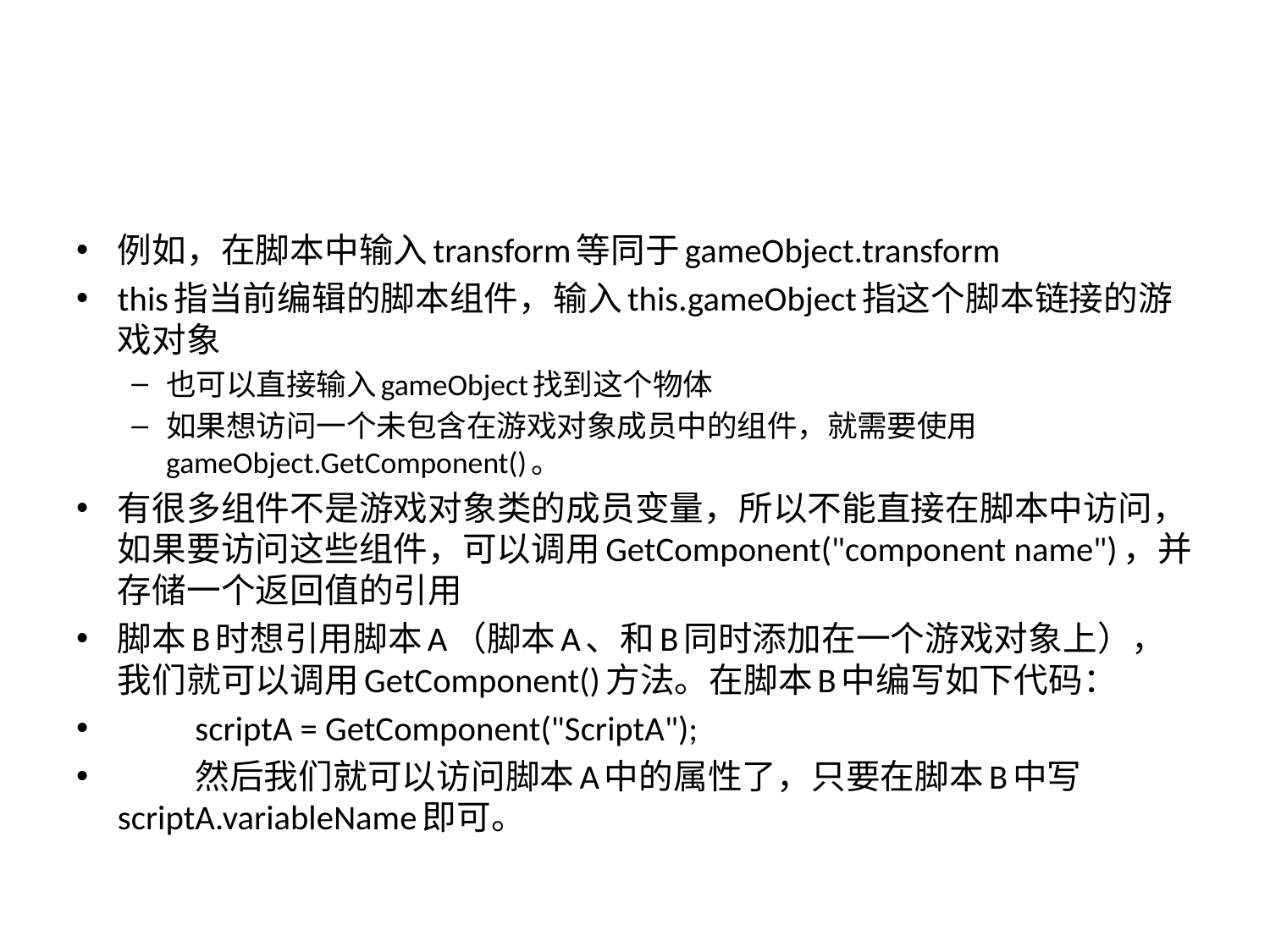

#
例如，在脚本中输入transform等同于gameObject.transform
this指当前编辑的脚本组件，输入this.gameObject指这个脚本链接的游戏对象
也可以直接输入gameObject找到这个物体
如果想访问一个未包含在游戏对象成员中的组件，就需要使用gameObject.GetComponent()。
有很多组件不是游戏对象类的成员变量，所以不能直接在脚本中访问，如果要访问这些组件，可以调用GetComponent("component name")，并存储一个返回值的引用
脚本B时想引用脚本A（脚本A、和B同时添加在一个游戏对象上），我们就可以调用GetComponent()方法。在脚本B中编写如下代码：
	scriptA = GetComponent("ScriptA");
	然后我们就可以访问脚本A中的属性了，只要在脚本B中写scriptA.variableName即可。